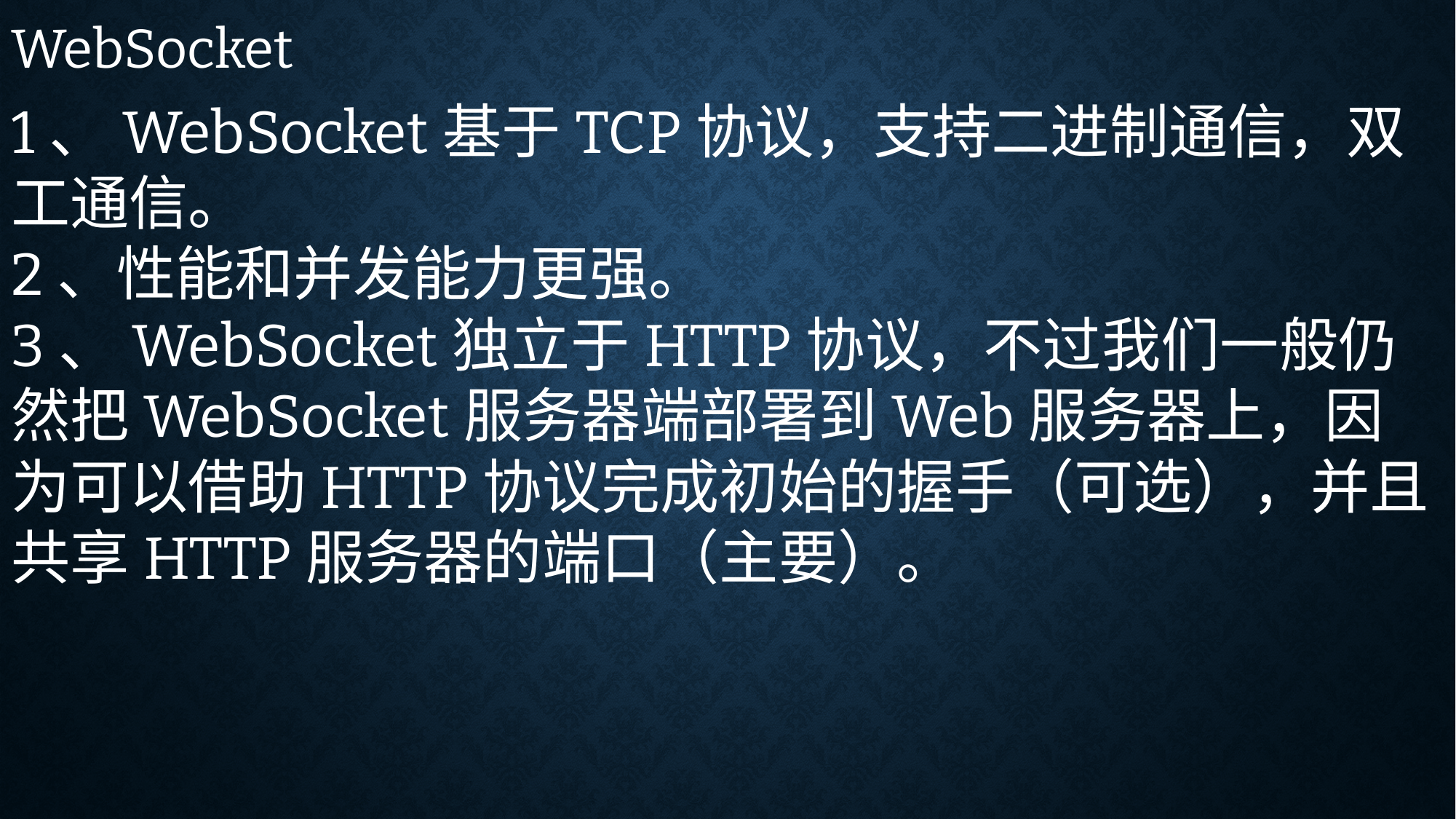

WebSocket
1、WebSocket基于TCP协议，支持二进制通信，双工通信。
2、性能和并发能力更强。
3、WebSocket独立于HTTP协议，不过我们一般仍然把WebSocket服务器端部署到Web服务器上，因为可以借助HTTP协议完成初始的握手（可选），并且共享HTTP服务器的端口（主要）。